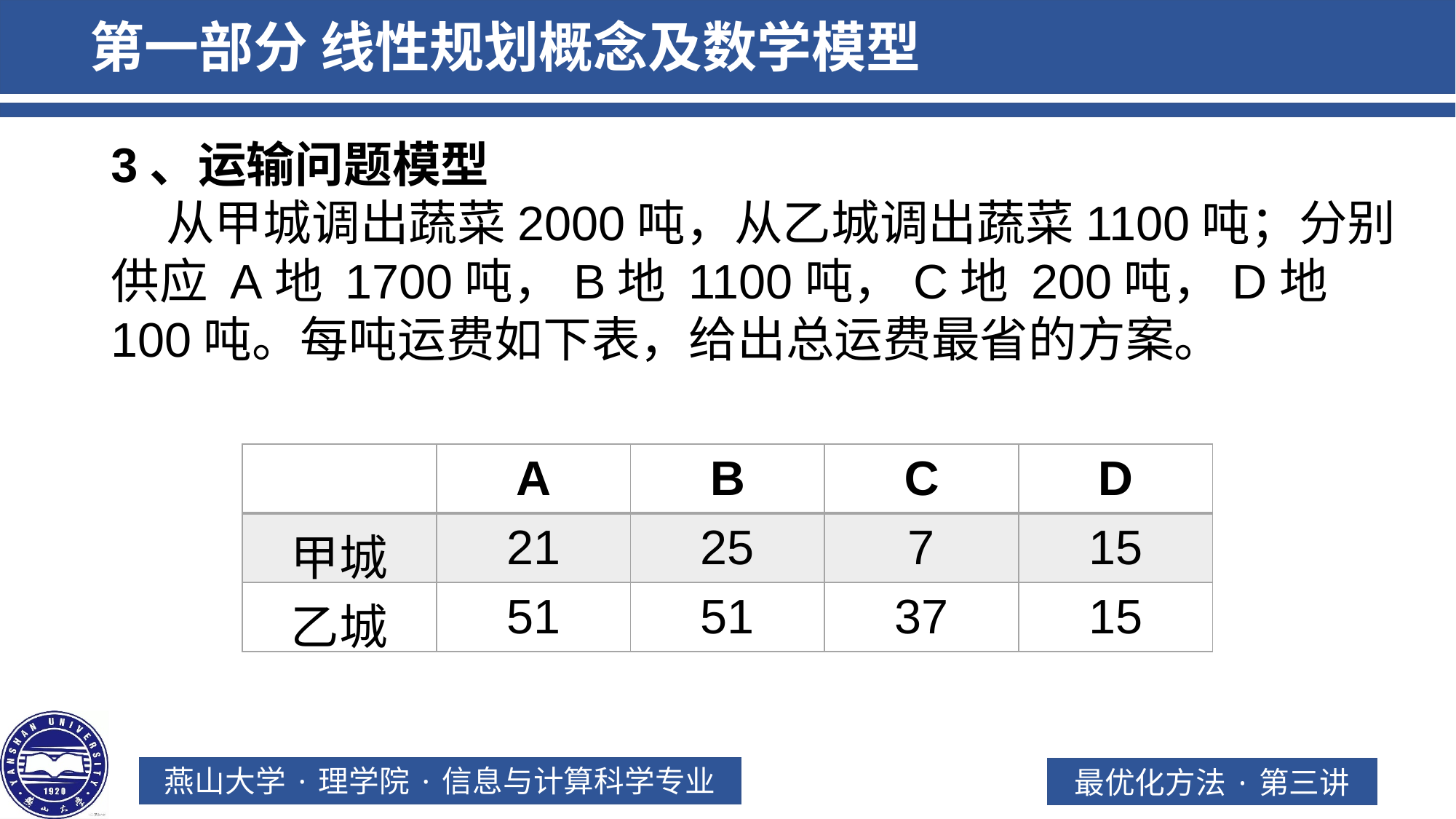

第一部分 线性规划概念及数学模型
3、运输问题模型
    从甲城调出蔬菜2000吨，从乙城调出蔬菜1100吨；分别供应 A地 1700吨，B地 1100吨，C地 200吨，D地 100吨。每吨运费如下表，给出总运费最省的方案。
|  | A | B | C | D |
| --- | --- | --- | --- | --- |
| 甲城 | 21 | 25 | 7 | 15 |
| 乙城 | 51 | 51 | 37 | 15 |